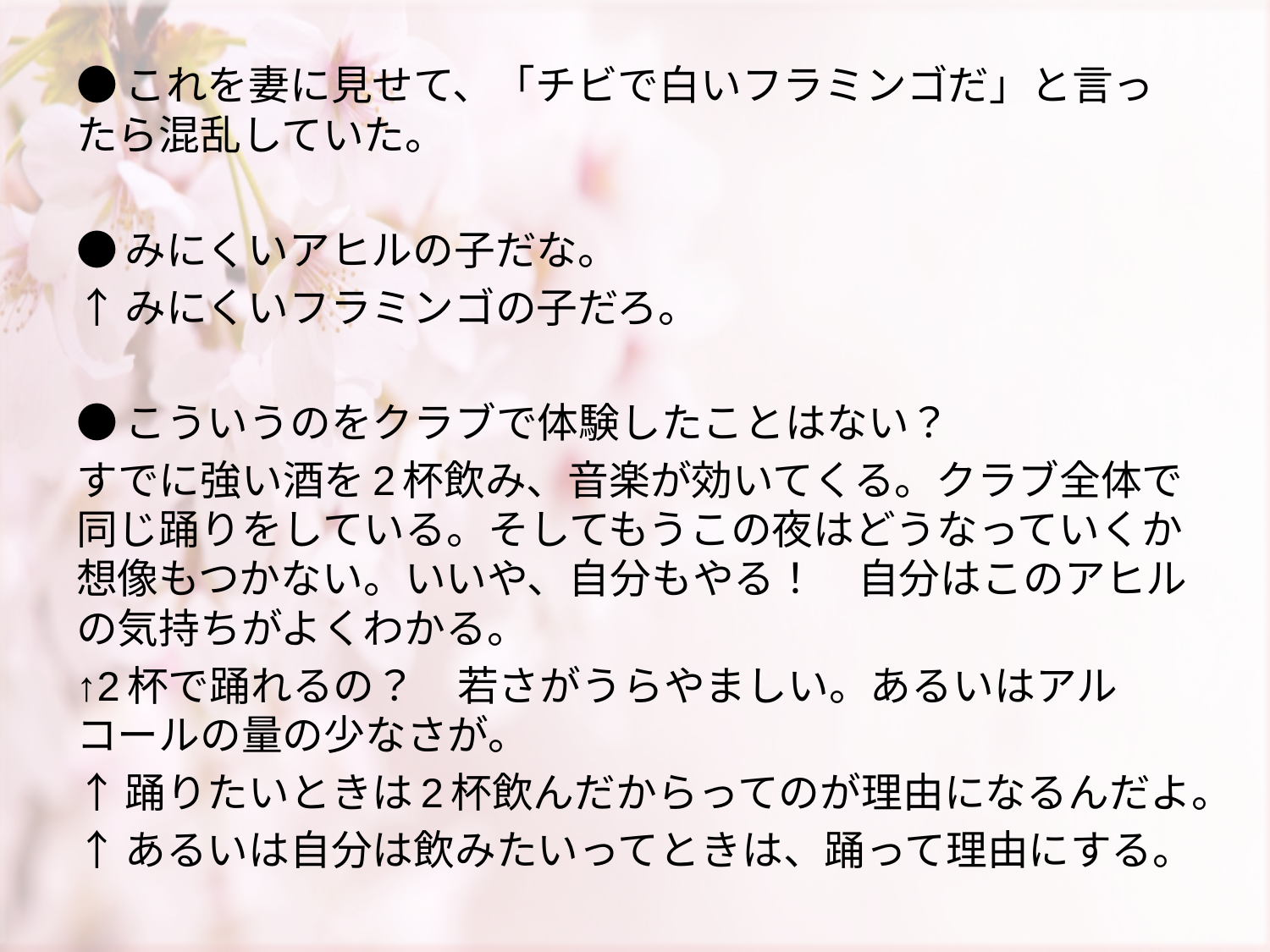

●これを妻に見せて、「チビで白いフラミンゴだ」と言ったら混乱していた。

●みにくいアヒルの子だな。
↑みにくいフラミンゴの子だろ。

●こういうのをクラブで体験したことはない？
すでに強い酒を2杯飲み、音楽が効いてくる。クラブ全体で同じ踊りをしている。そしてもうこの夜はどうなっていくか想像もつかない。いいや、自分もやる！　自分はこのアヒルの気持ちがよくわかる。
↑2杯で踊れるの？　若さがうらやましい。あるいはアルコールの量の少なさが。
↑踊りたいときは2杯飲んだからってのが理由になるんだよ。
↑あるいは自分は飲みたいってときは、踊って理由にする。